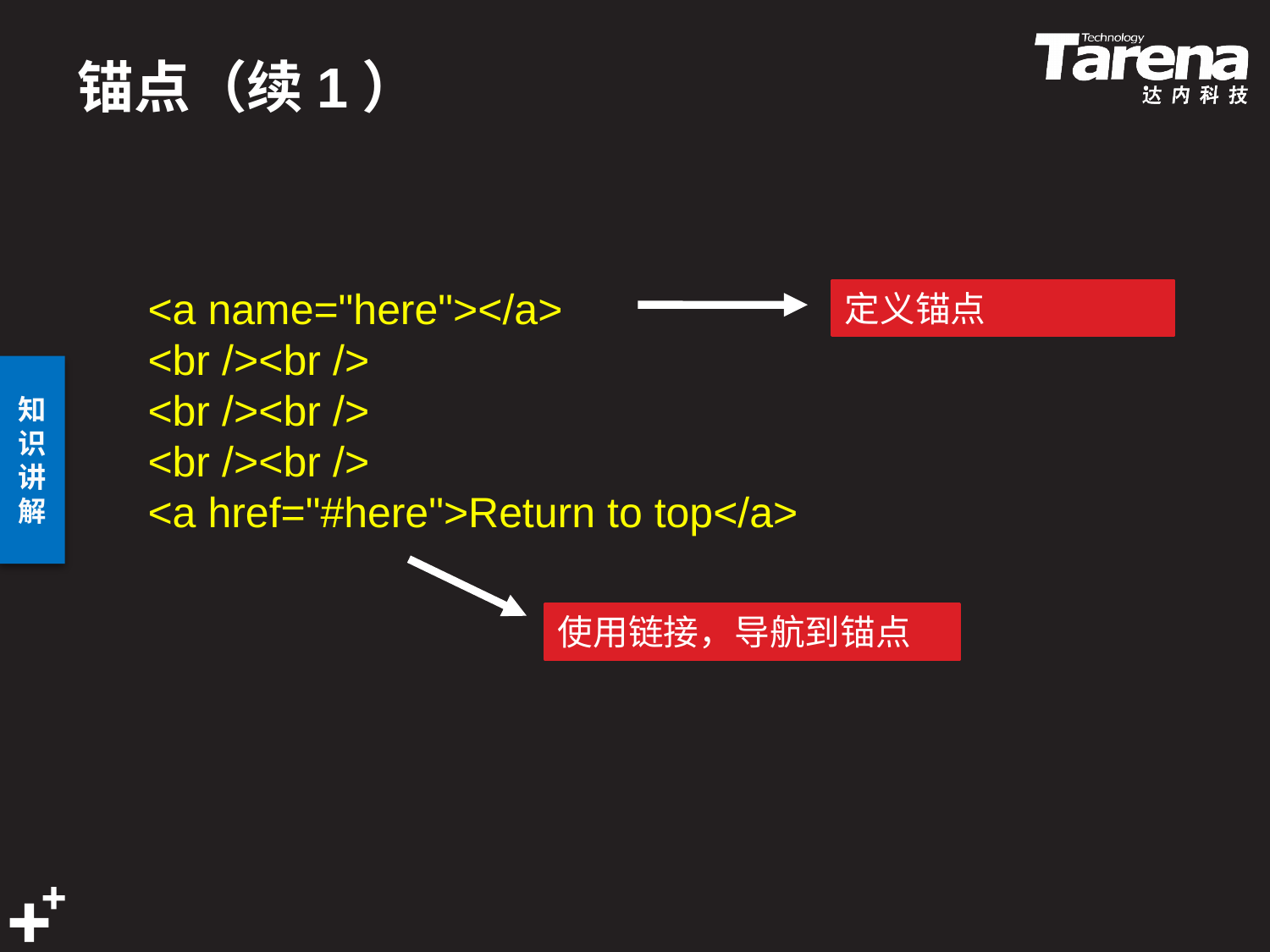

# 锚点（续1）
<a name="here"></a>
<br /><br />
<br /><br />
<br /><br />
<a href="#here">Return to top</a>
定义锚点

使用链接，导航到锚点